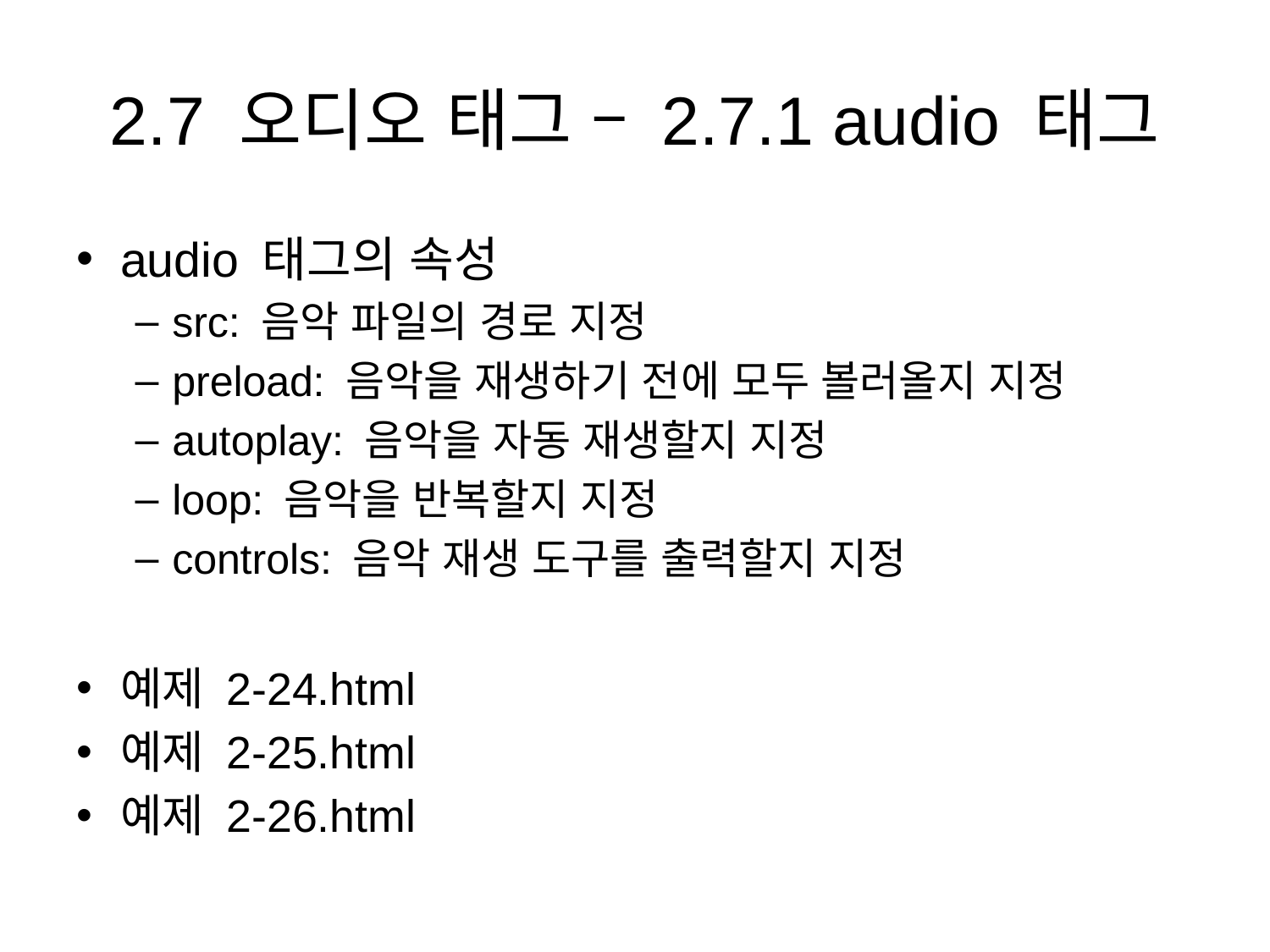

# 2.7 오디오 태그 – 2.7.1 audio 태그
audio 태그의 속성
src: 음악 파일의 경로 지정
preload: 음악을 재생하기 전에 모두 볼러올지 지정
autoplay: 음악을 자동 재생할지 지정
loop: 음악을 반복할지 지정
controls: 음악 재생 도구를 출력할지 지정

예제 2-24.html
예제 2-25.html
예제 2-26.html